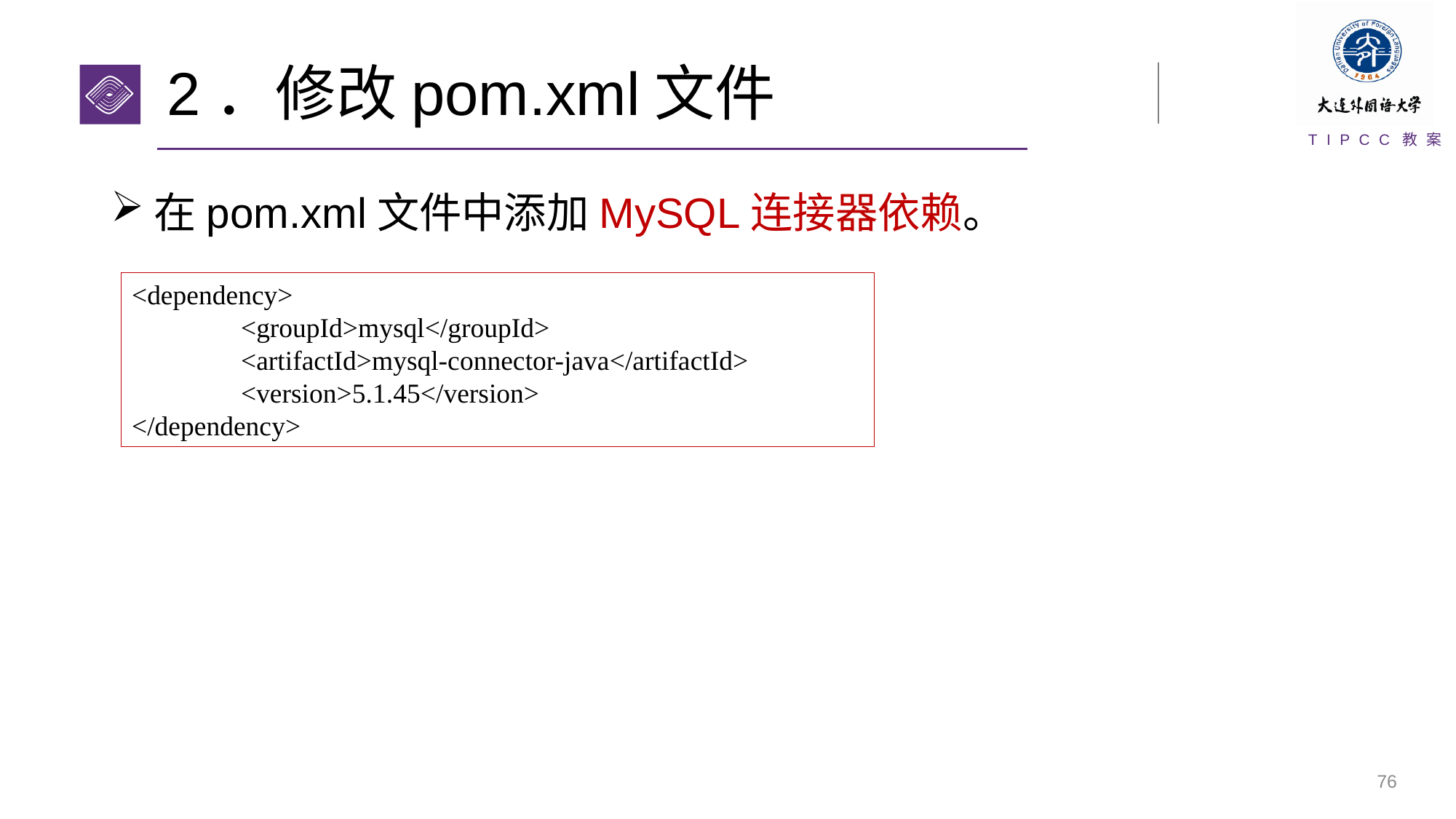

# 2．修改pom.xml文件
在pom.xml文件中添加MySQL连接器依赖。
<dependency>
	<groupId>mysql</groupId>
	<artifactId>mysql-connector-java</artifactId>
	<version>5.1.45</version>
</dependency>
76